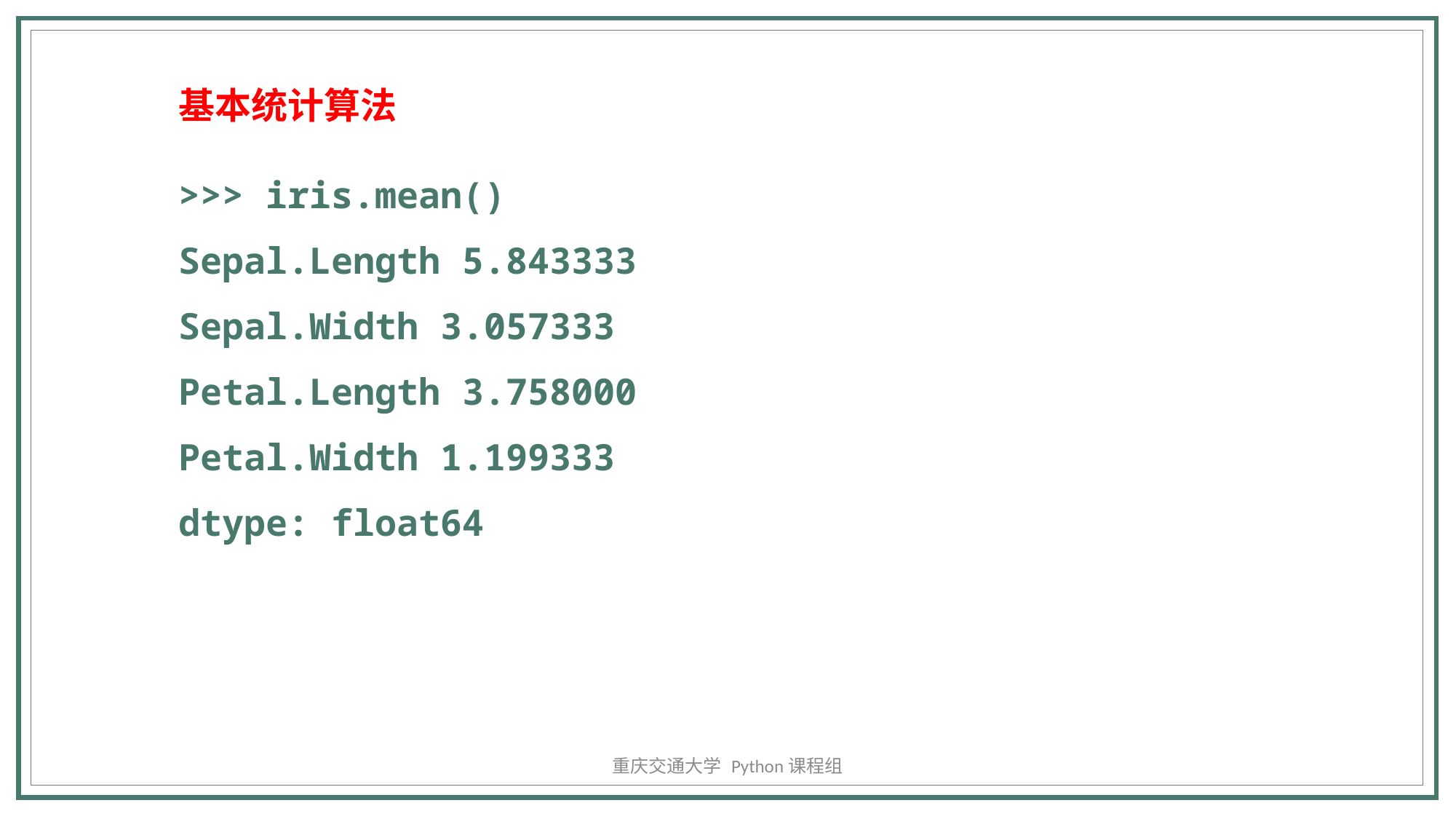

基本统计算法
>>> iris.mean()
Sepal.Length 5.843333
Sepal.Width 3.057333
Petal.Length 3.758000
Petal.Width 1.199333
dtype: float64
重庆交通大学 Python课程组